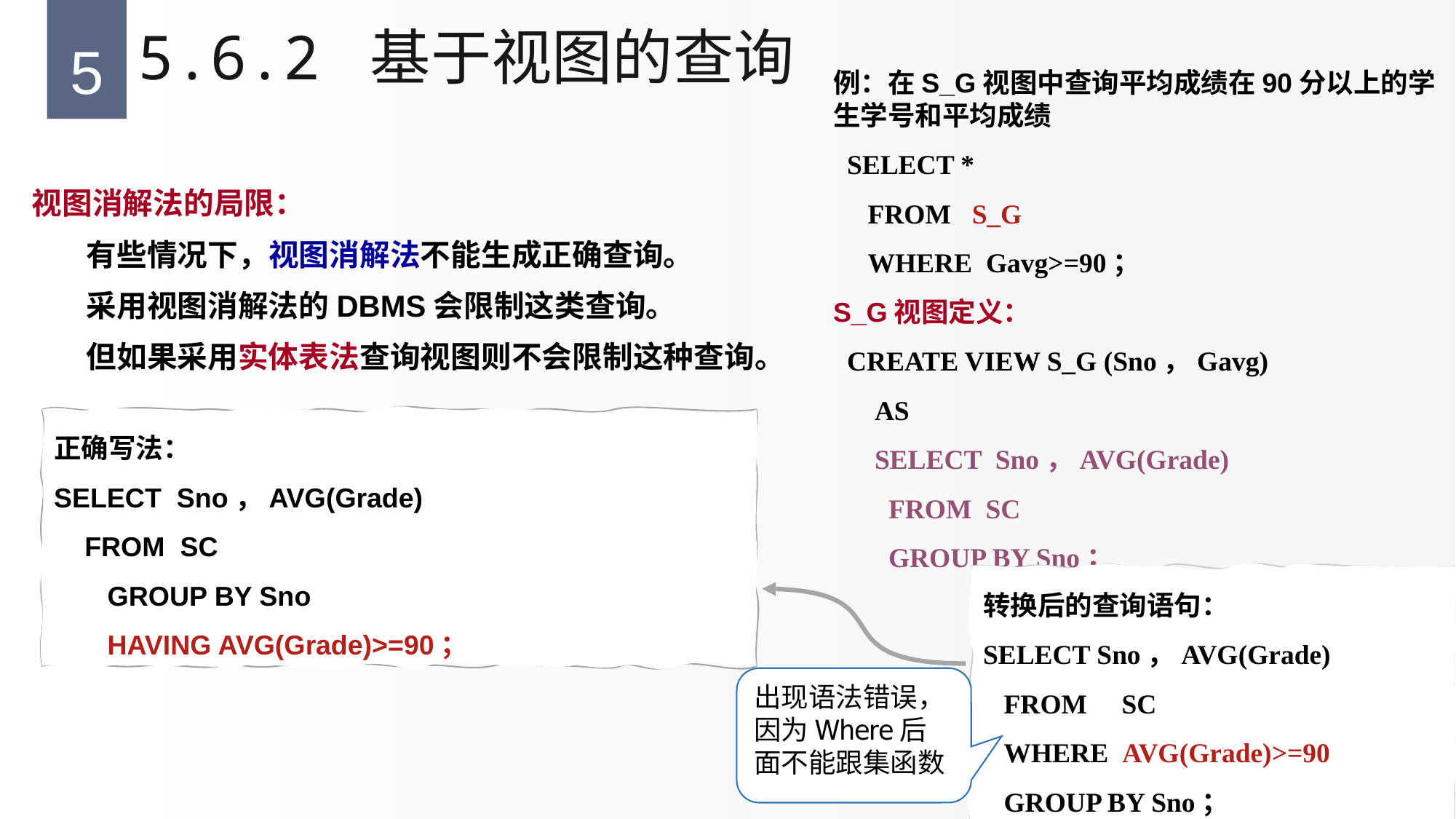

# 5.6.2 基于视图的查询
例：在S_G视图中查询平均成绩在90分以上的学生学号和平均成绩
  SELECT *
     FROM   S_G
     WHERE  Gavg>=90；
S_G视图定义：
  CREATE VIEW S_G (Sno，Gavg)
      AS
      SELECT  Sno，AVG(Grade)
        FROM  SC
        GROUP BY Sno；
视图消解法的局限：
有些情况下，视图消解法不能生成正确查询。
采用视图消解法的DBMS会限制这类查询。
但如果采用实体表法查询视图则不会限制这种查询。
正确写法：
SELECT  Sno，AVG(Grade)
    FROM  SC
	GROUP BY Sno
	HAVING AVG(Grade)>=90；
转换后的查询语句：
SELECT Sno，AVG(Grade)
   FROM     SC
   WHERE  AVG(Grade)>=90
   GROUP BY Sno；
出现语法错误，因为Where后面不能跟集函数
99